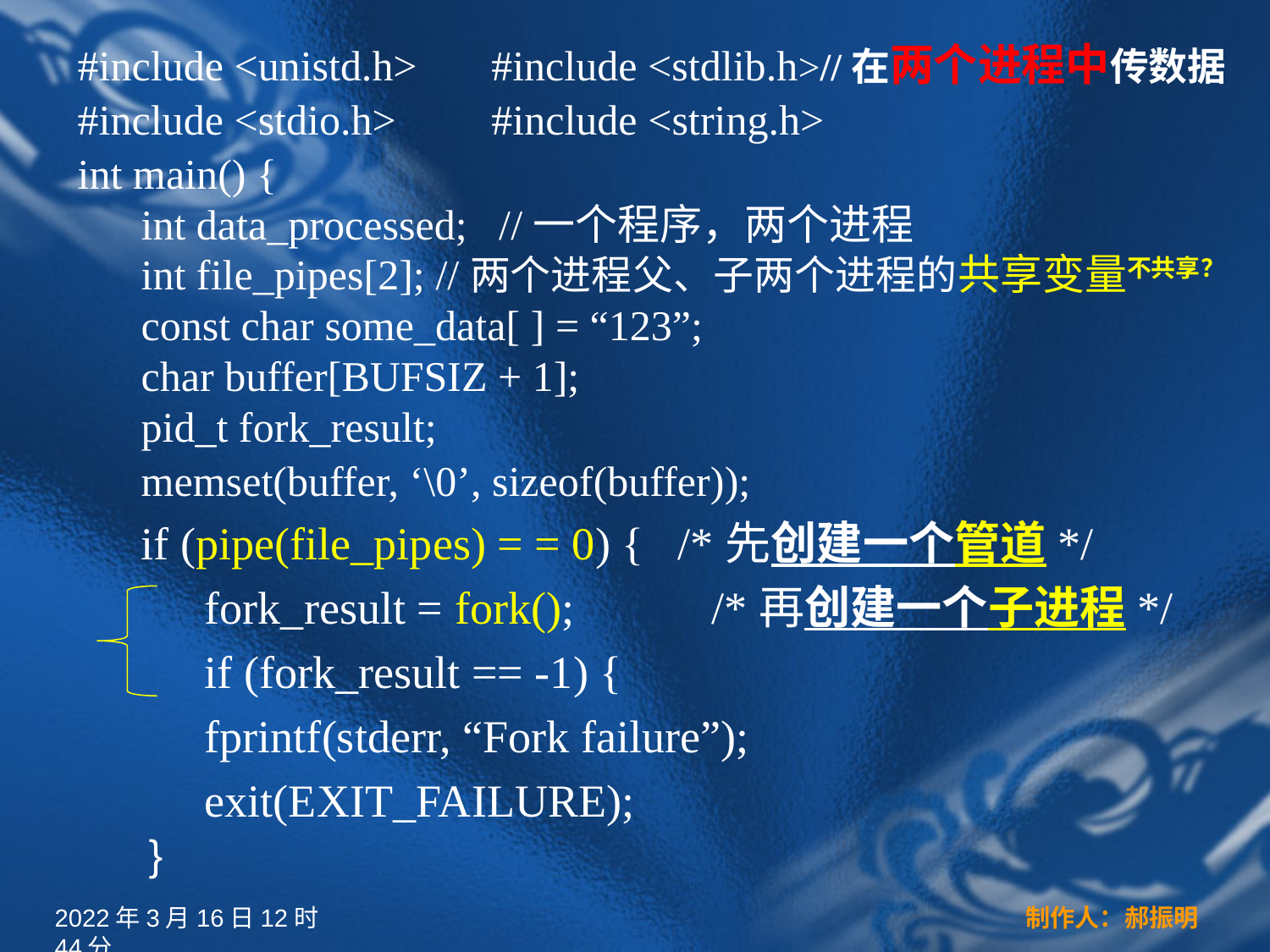

#include <unistd.h>       #include <stdlib.h>//在两个进程中传数据
#include <stdio.h>         #include <string.h>
int main() {
int data_processed;   //一个程序，两个进程
int file_pipes[2]; //两个进程父、子两个进程的共享变量不共享？
const char some_data[ ] = “123”;
char buffer[BUFSIZ + 1];
pid_t fork_result;
memset(buffer, ‘\0’, sizeof(buffer));
if (pipe(file_pipes) = = 0) {   /*先创建一个管道*/
fork_result = fork();            /*再创建一个子进程*/
if (fork_result == -1) {
fprintf(stderr, “Fork failure”);
exit(EXIT_FAILURE);
      }

2022年3月16日12时44分
制作人：郝振明